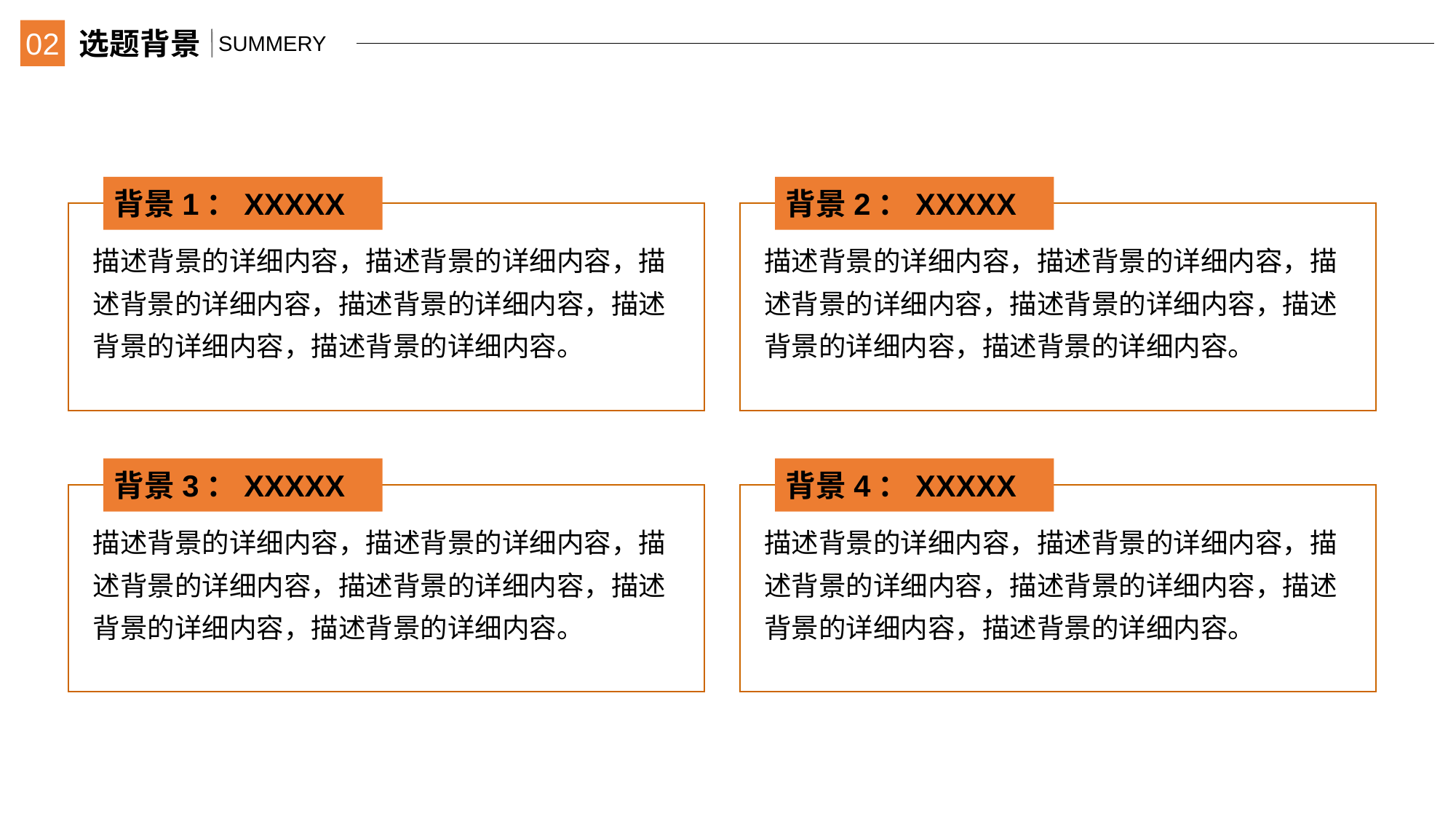

02
选题背景

SUMMERY

背景1：XXXXX
背景2：XXXXX

描述背景的详细内容，描述背景的详细内容，描述背景的详细内容，描述背景的详细内容，描述背景的详细内容，描述背景的详细内容。
描述背景的详细内容，描述背景的详细内容，描述背景的详细内容，描述背景的详细内容，描述背景的详细内容，描述背景的详细内容。

背景3：XXXXX
背景4：XXXXX

描述背景的详细内容，描述背景的详细内容，描述背景的详细内容，描述背景的详细内容，描述背景的详细内容，描述背景的详细内容。
描述背景的详细内容，描述背景的详细内容，描述背景的详细内容，描述背景的详细内容，描述背景的详细内容，描述背景的详细内容。